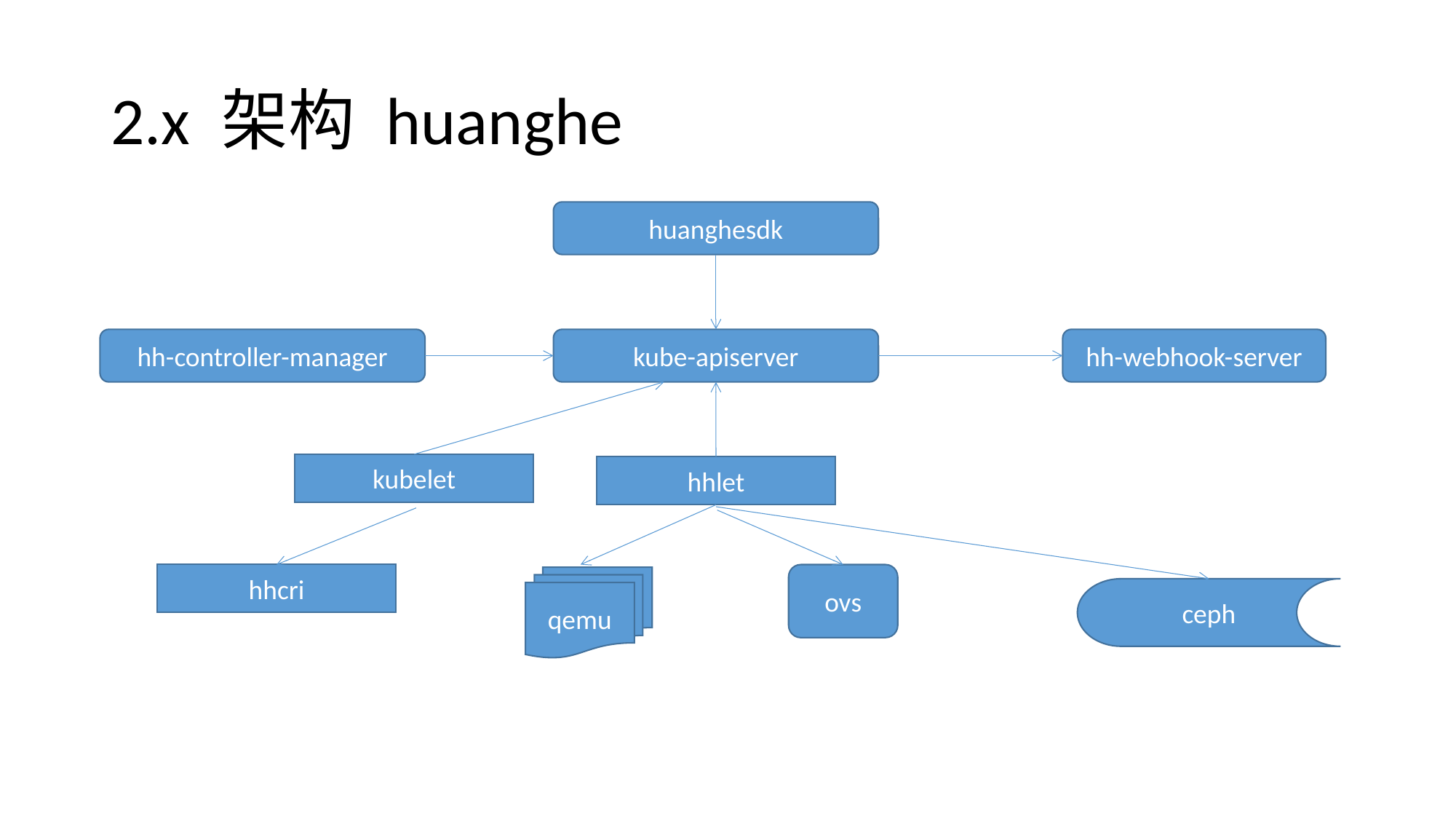

# 2.x 架构 huanghe
huanghesdk

hh-controller-manager
kube-apiserver
hh-webhook-server
kubelet
hhlet
hhcri
ovs
qemu
ceph